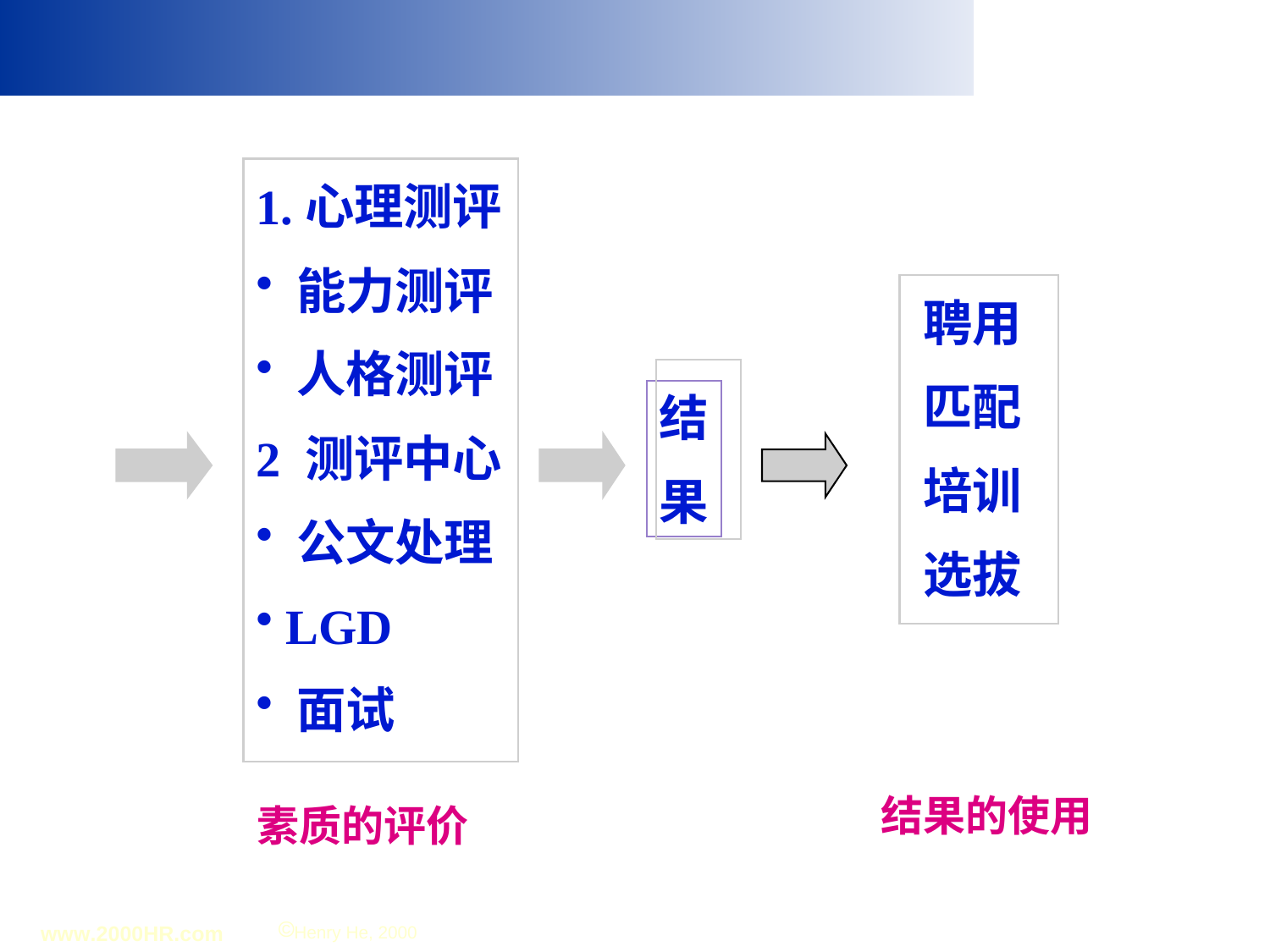

1.心理测评
 能力测评
 人格测评
2 测评中心
 公文处理
 LGD
 面试

聘用
匹配
培训
选拔

结
果

结果的使用
素质的评价